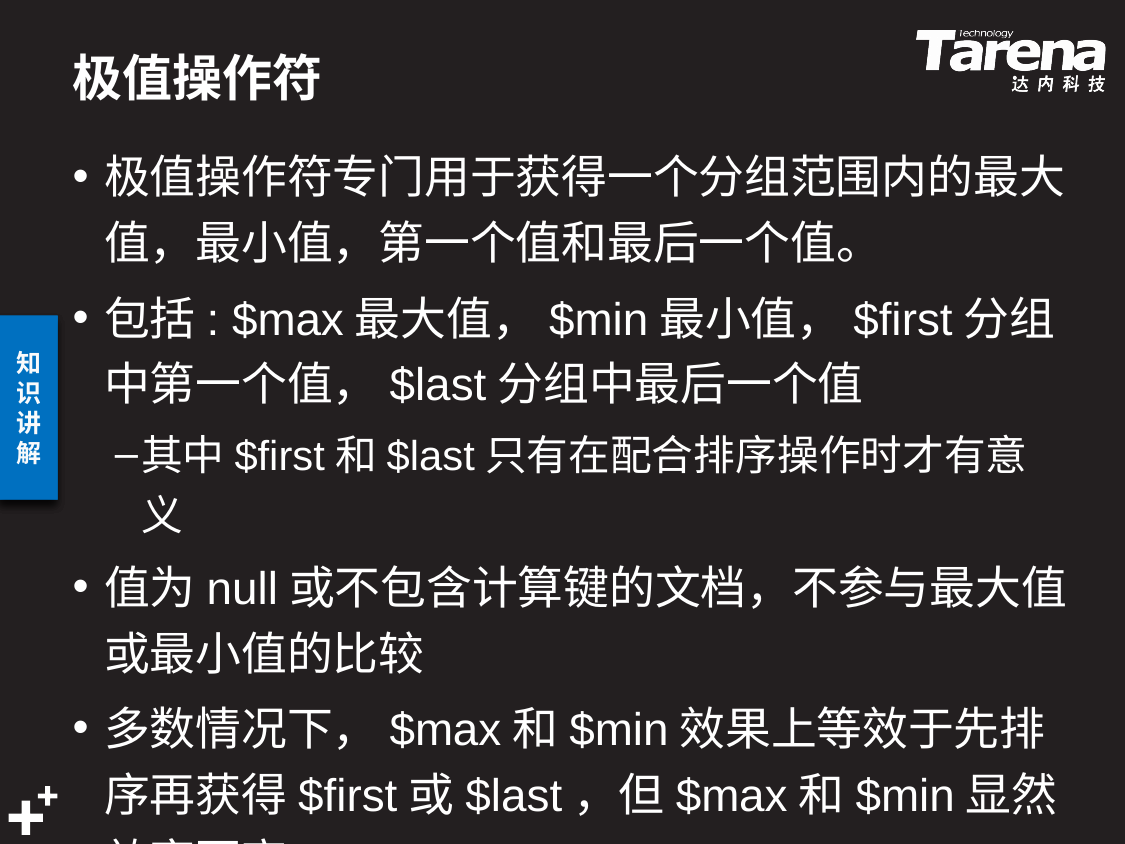

# 极值操作符
极值操作符专门用于获得一个分组范围内的最大值，最小值，第一个值和最后一个值。
包括: $max最大值，$min最小值，$first分组中第一个值，$last分组中最后一个值
其中$first和$last只有在配合排序操作时才有意义
值为null或不包含计算键的文档，不参与最大值或最小值的比较
多数情况下，$max和$min效果上等效于先排序再获得$first或$last，但$max和$min显然效率更高。